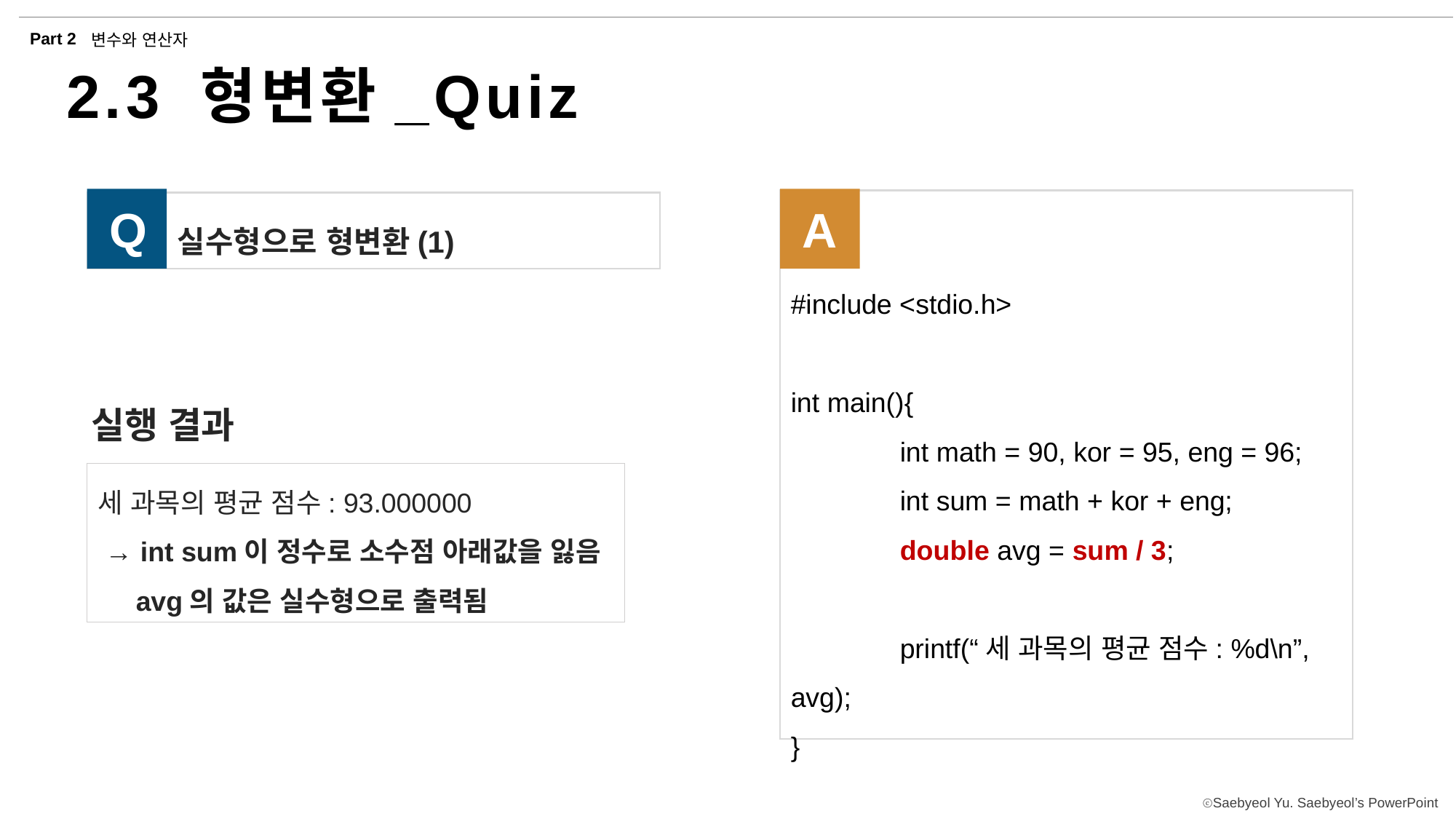

Part 2
변수와 연산자
2.3 형변환_Quiz

A

Q

실수형으로 형변환(1)
#include <stdio.h>

int main(){
	int math = 90, kor = 95, eng = 96;
	int sum = math + kor + eng;
	double avg = sum / 3;

	printf(“세 과목의 평균 점수: %d\n”, avg);
}
실행 결과
세 과목의 평균 점수: 93.000000
 → int sum이 정수로 소수점 아래값을 잃음
     avg의 값은 실수형으로 출력됨